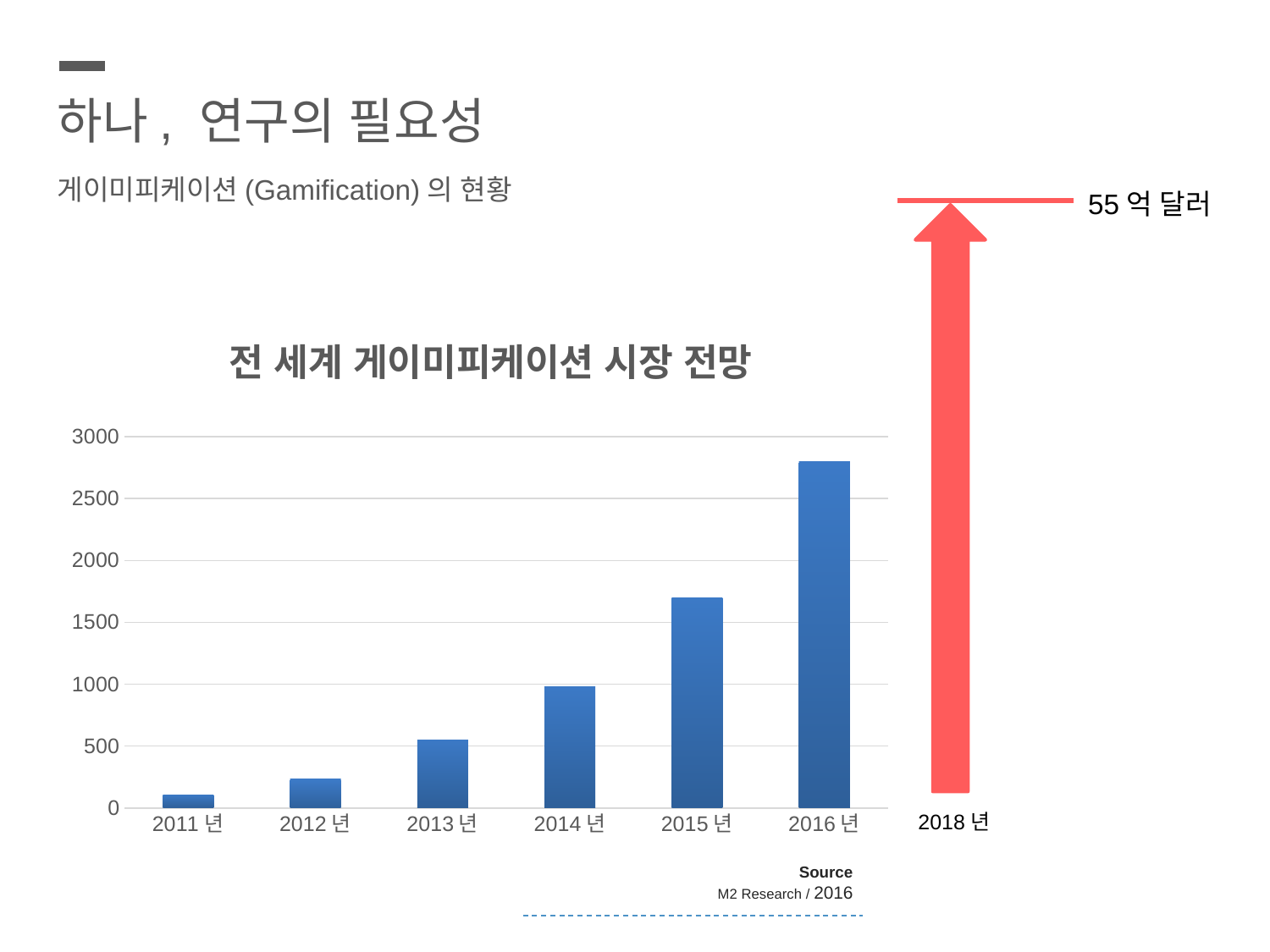

하나, 연구의 필요성
게이미피케이션(Gamification)의 현황
55억 달러

### Chart: 전 세계 게이미피케이션 시장 전망

| Category | 계열 1 |
|---|---|
| 2011년 | 100.0 |
| 2012년 | 230.0 |
| 2013년 | 550.0 |
| 2014년 | 980.0 |
| 2015년 | 1700.0 |
| 2016년 | 2800.0 |
2018년
Source
M2 Research / 2016